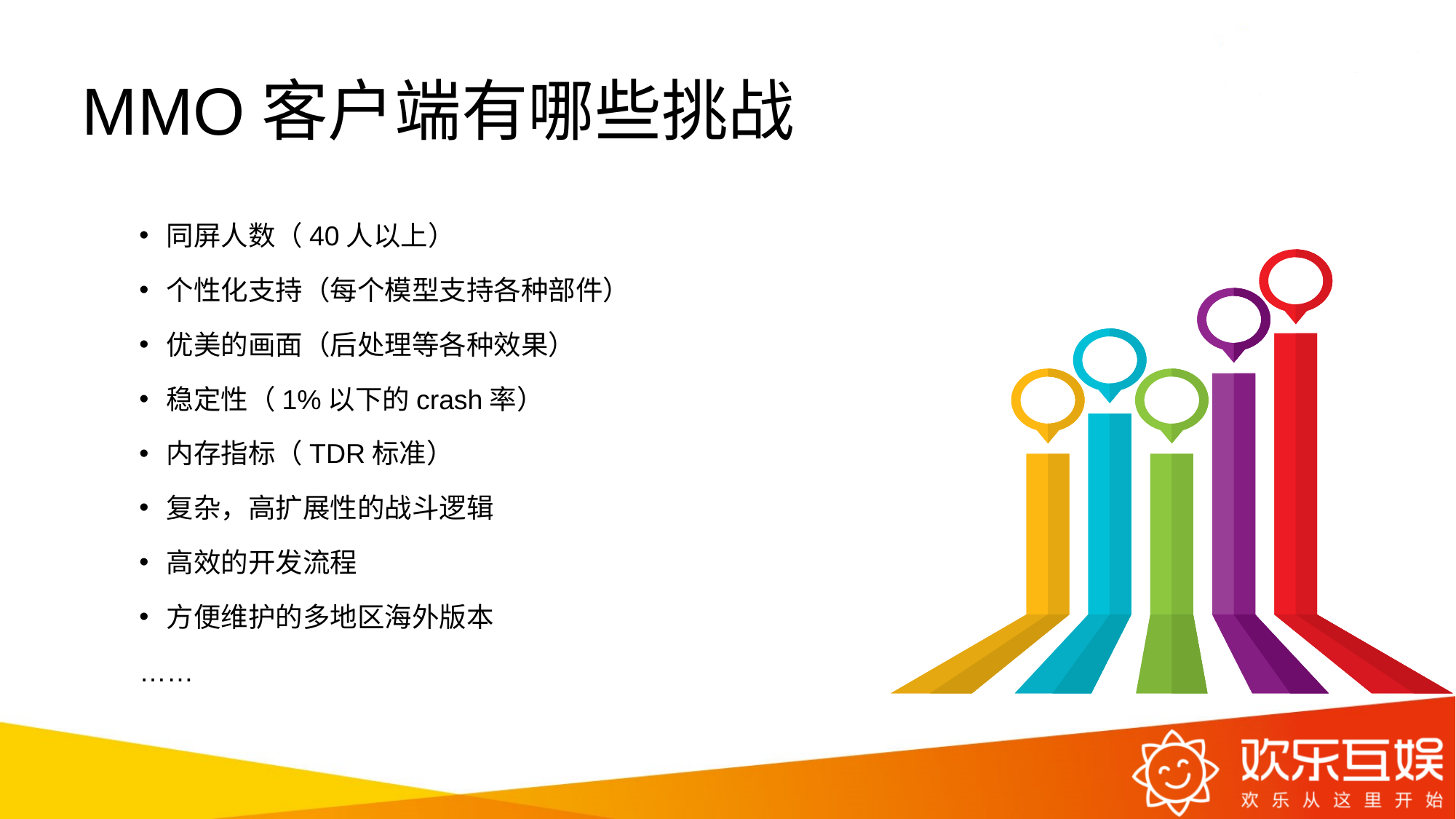

# MMO客户端有哪些挑战
同屏人数（40人以上）
个性化支持（每个模型支持各种部件）
优美的画面（后处理等各种效果）
稳定性（1%以下的crash率）
内存指标（TDR标准）
复杂，高扩展性的战斗逻辑
高效的开发流程
方便维护的多地区海外版本
……